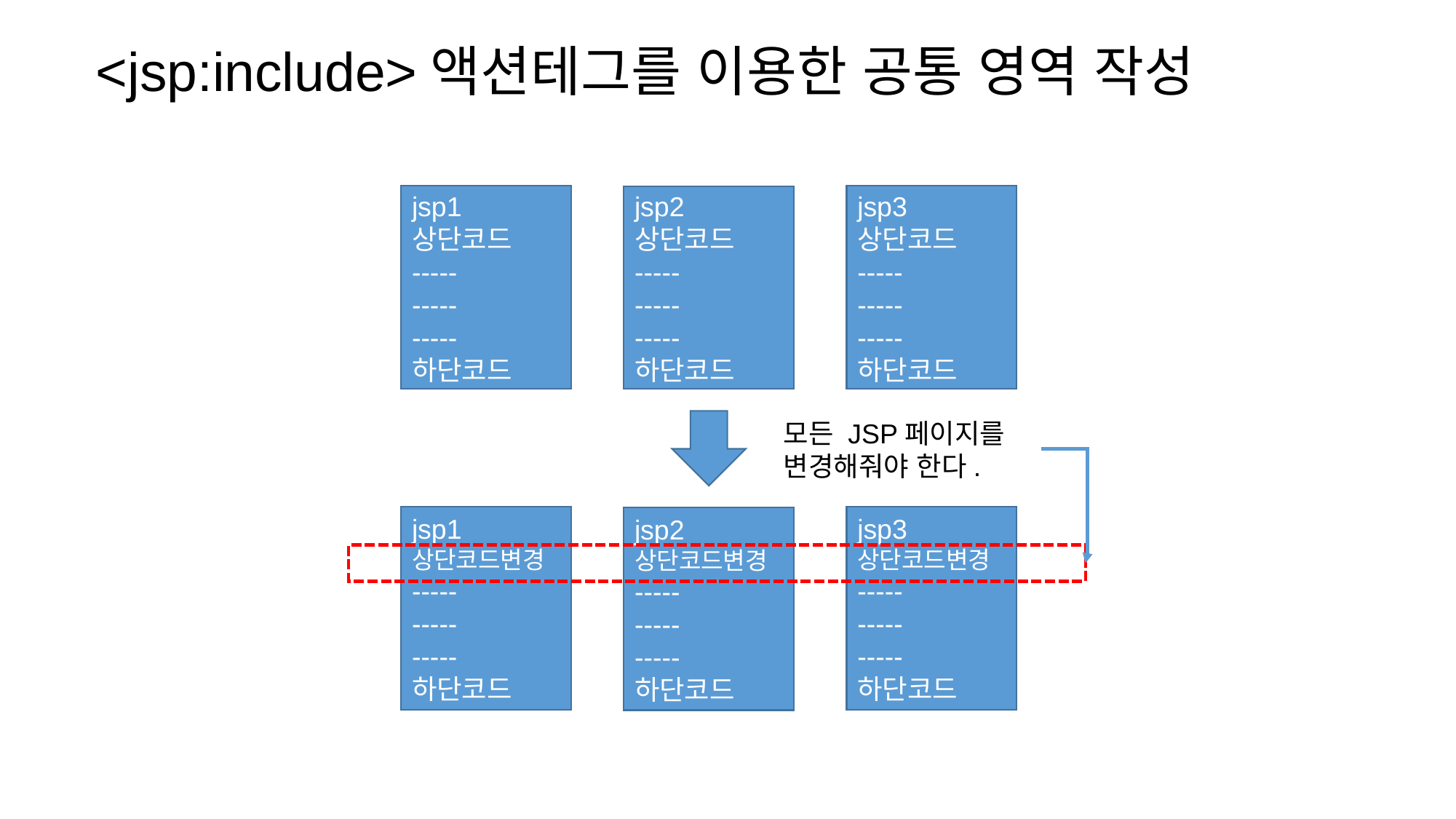

<jsp:include>액션테그를 이용한 공통 영역 작성
jsp1
상단코드
-----
-----
-----
하단코드
jsp3
상단코드
-----
-----
-----
하단코드
jsp2
상단코드
-----
-----
-----
하단코드

모든 JSP페이지를 변경해줘야 한다.
jsp1
상단코드변경
-----
-----
-----
하단코드
jsp3
상단코드변경
-----
-----
-----
하단코드
jsp2
상단코드변경
-----
-----
-----
하단코드